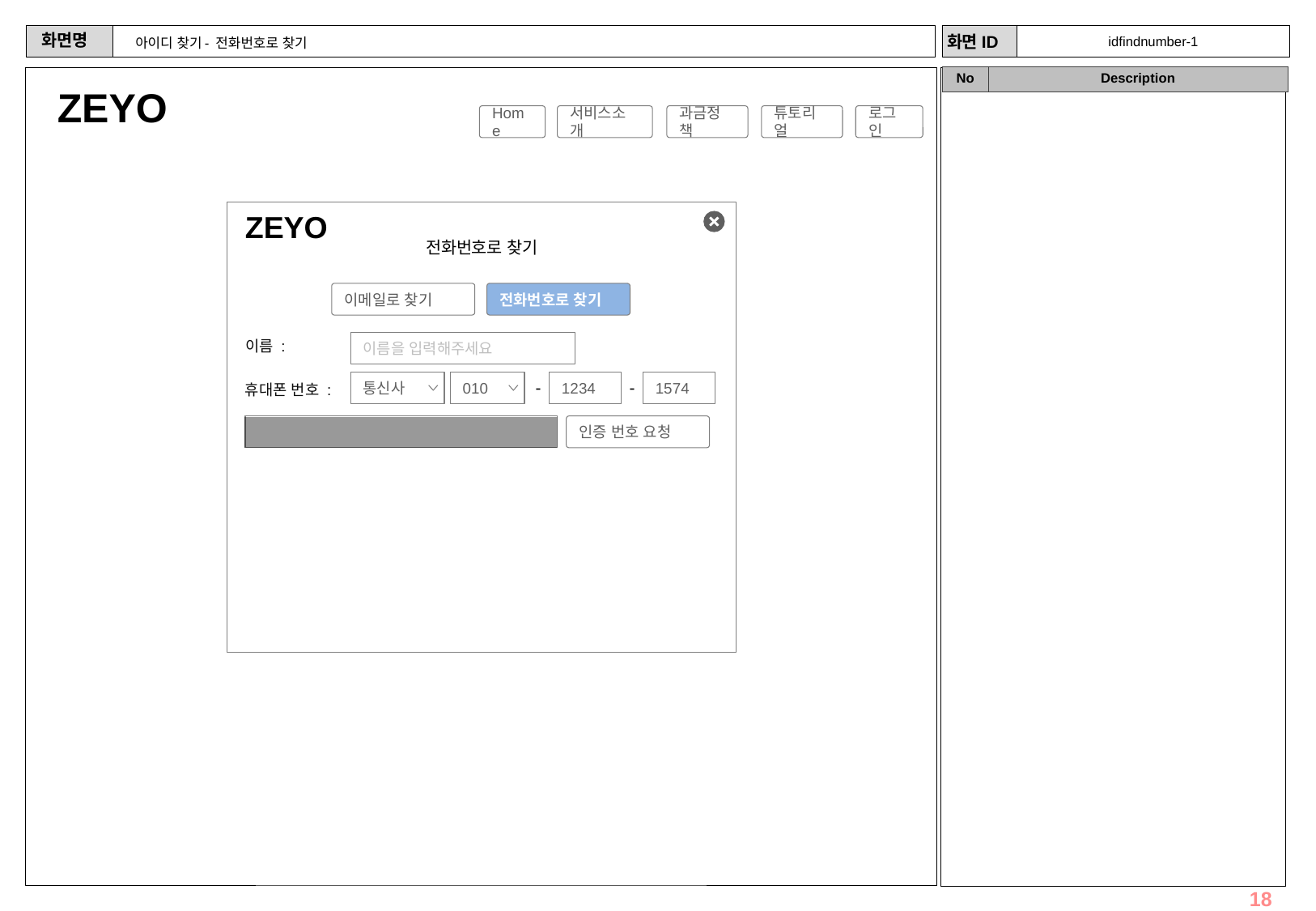

idfindnumber-1
# 아이디 찾기- 전화번호로 찾기
ZEYO
Home
서비스소개
과금정책
튜토리얼
로그인

ZEYO

전화번호로 찾기
이메일로 찾기
전화번호로 찾기
이름 :
이름을 입력해주세요
-
-
통신사

1234
1574
010

휴대폰 번호 :

인증 번호 요청

18